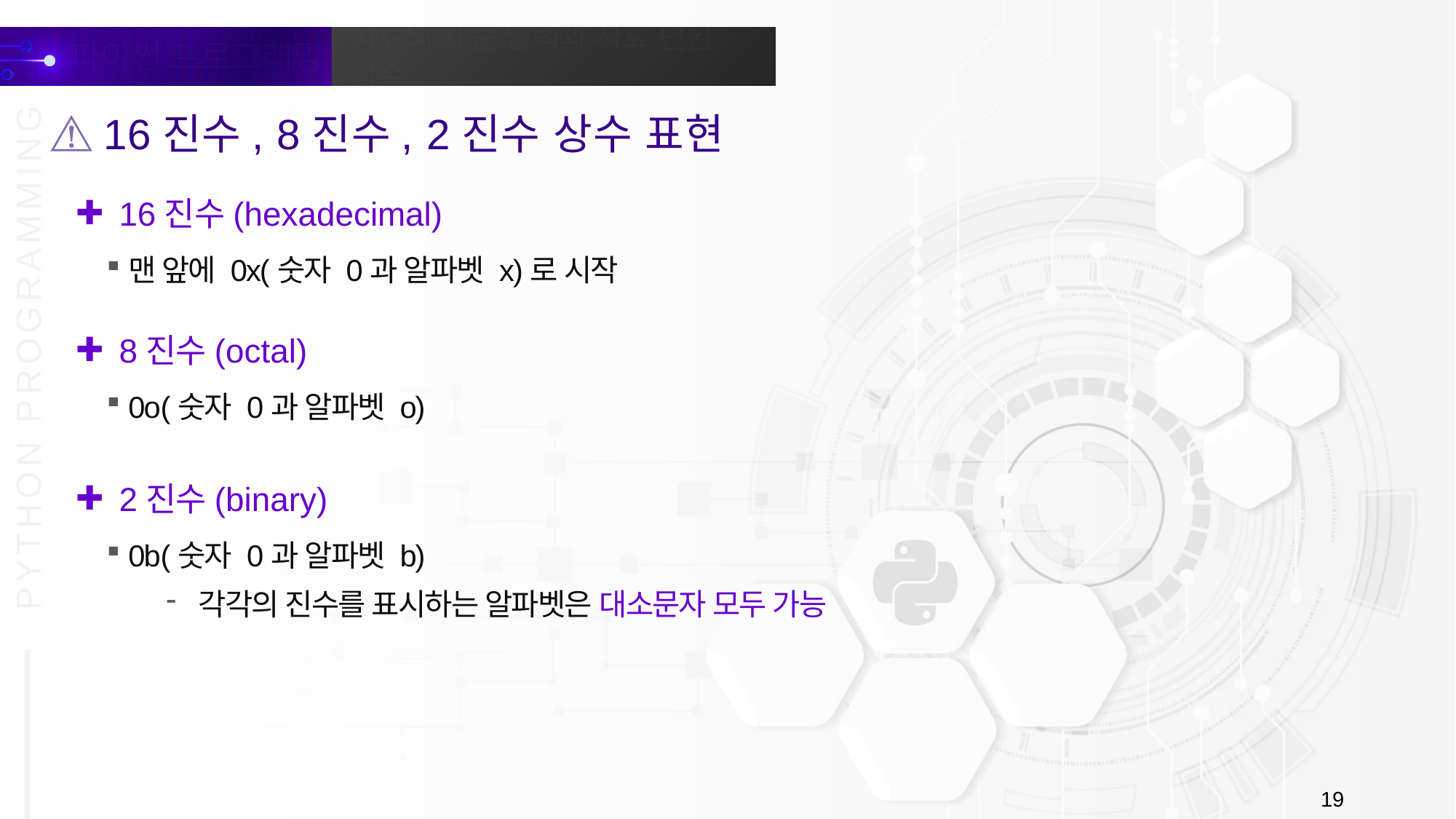

16진수, 8진수, 2진수 상수 표현
16진수(hexadecimal)
맨 앞에 0x(숫자 0과 알파벳 x)로 시작
8진수(octal)
0o(숫자 0과 알파벳 o)
2진수(binary)
0b(숫자 0과 알파벳 b)
각각의 진수를 표시하는 알파벳은 대소문자 모두 가능
19